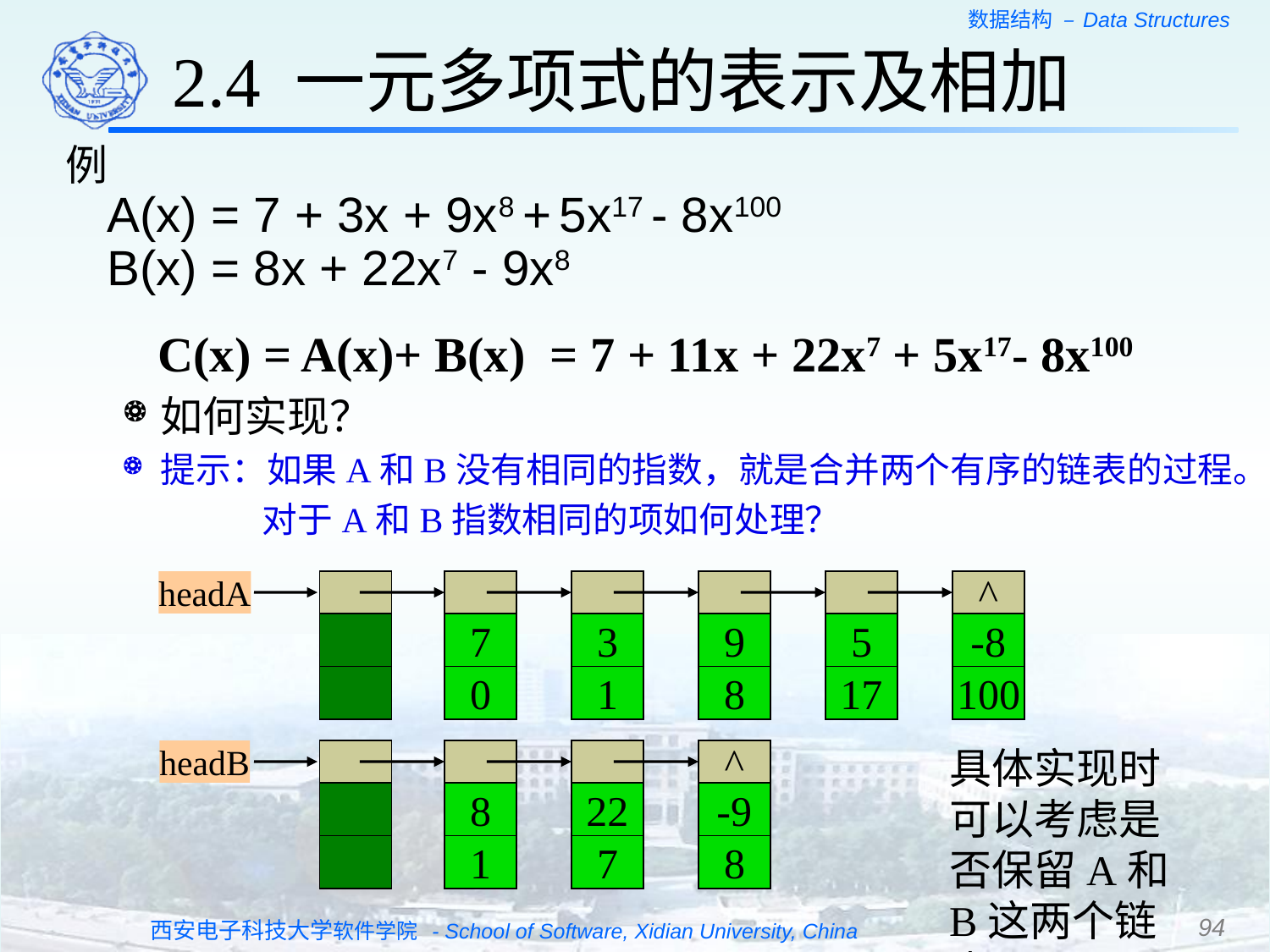

2.4 一元多项式的表示及相加
例
   A(x) = 7 + 3x + 9x8 + 5x17 - 8x100
   B(x) = 8x + 22x7 - 9x8
   C(x) = A(x)+ B(x)  = 7 + 11x + 22x7 + 5x17- 8x100
如何实现？
提示：如果A和B没有相同的指数，就是合并两个有序的链表的过程。
                 对于A和B指数相同的项如何处理？
headA

^

7
3
9
5
-8

0
1
8
17
100
具体实现时可以考虑是否保留A和B这两个链表。
headB

^

8
22
-9

1
7
8
94